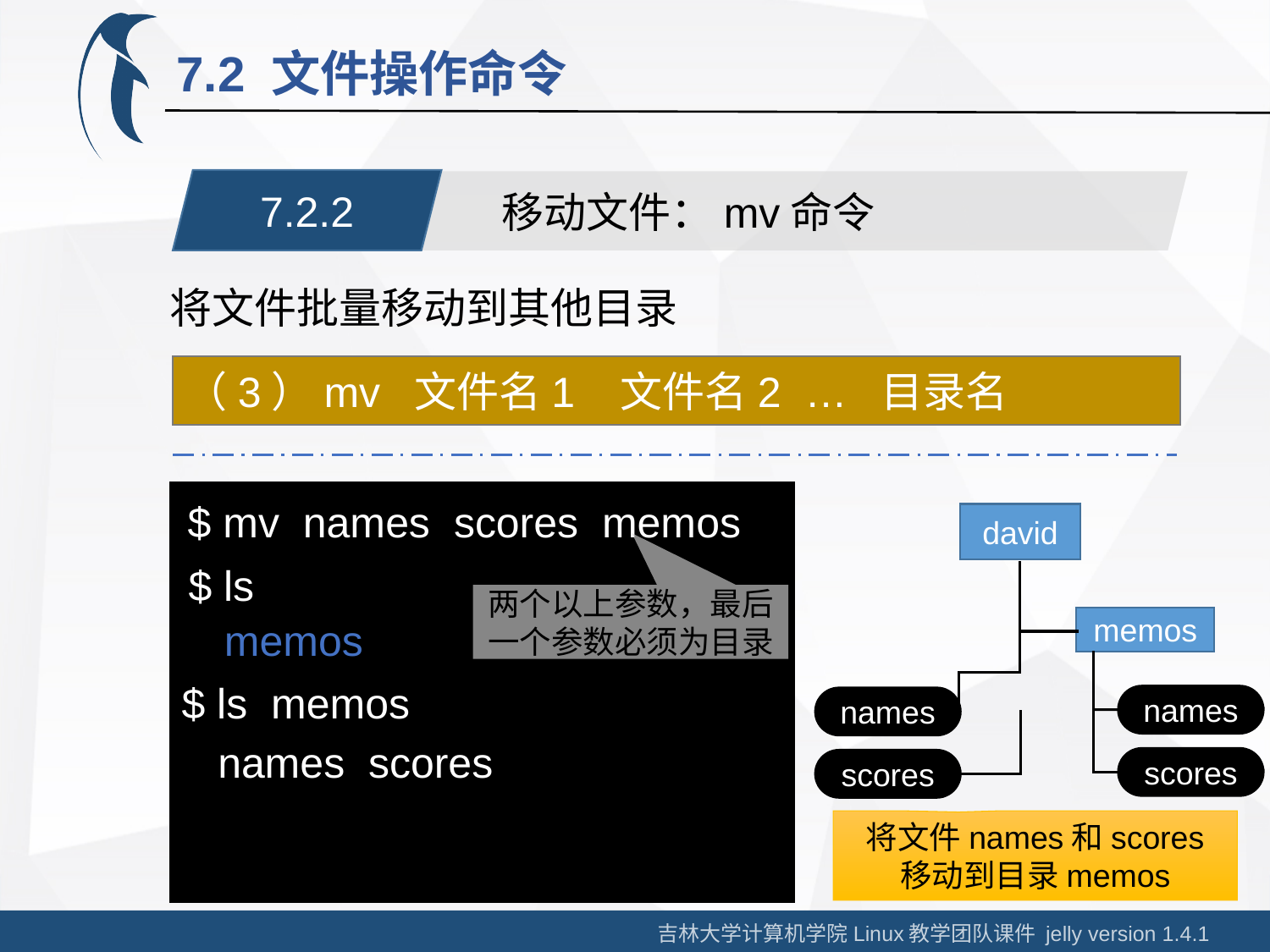

7.2 文件操作命令
7.2.2
移动文件：mv命令
将文件批量移动到其他目录
（3）mv  文件名1   文件名2  …  目录名

$ mv  names  scores  memos
david
$ ls
两个以上参数，最后一个参数必须为目录
memos
   memos
names
scores
$ ls  memos
names
   names  scores
scores
将文件names和scores
移动到目录memos